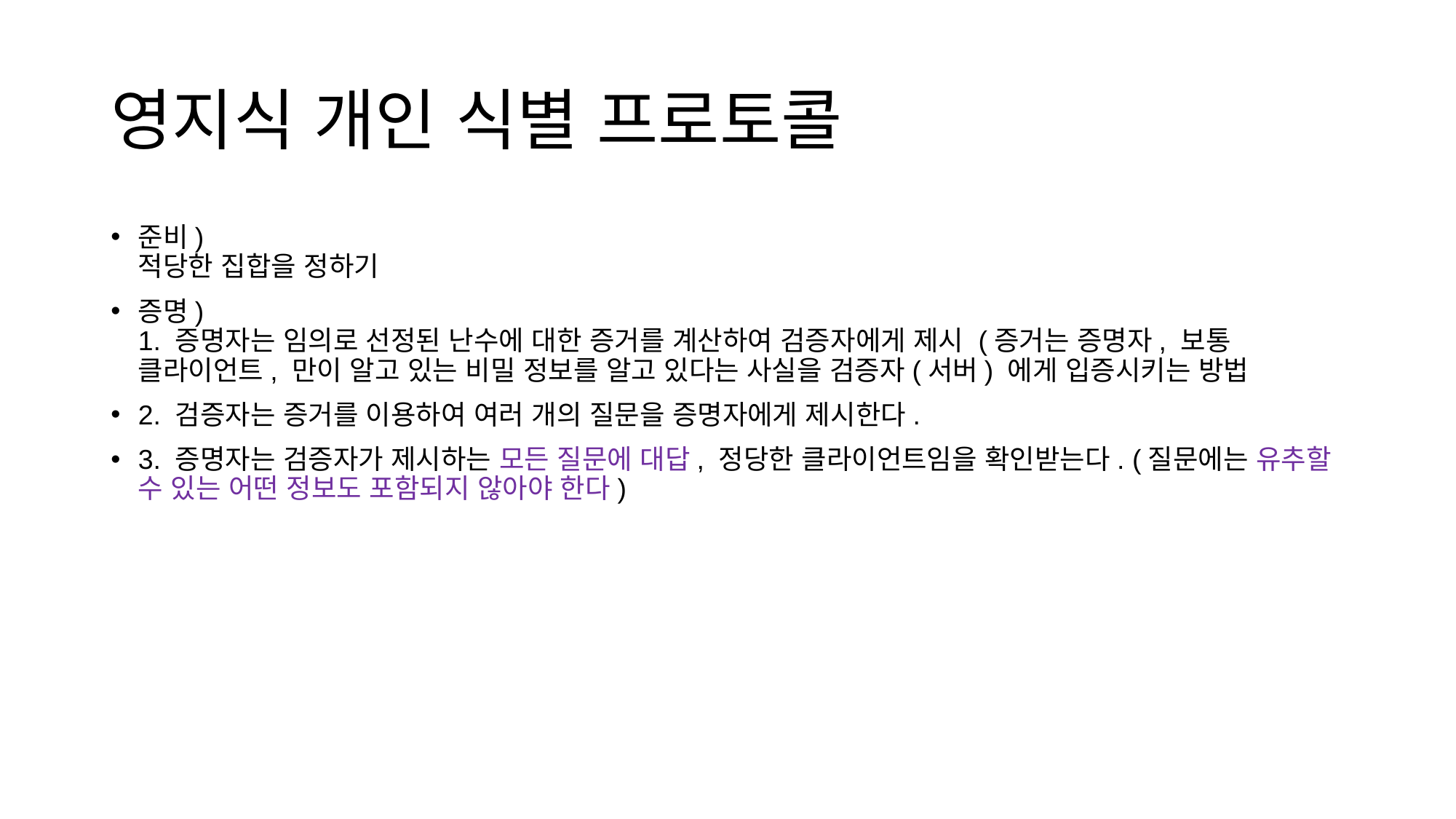

# 영지식 개인 식별 프로토콜
준비)
적당한 집합을 정하기
증명)
1. 증명자는 임의로 선정된 난수에 대한 증거를 계산하여 검증자에게 제시 (증거는 증명자, 보통 클라이언트, 만이 알고 있는 비밀 정보를 알고 있다는 사실을 검증자(서버) 에게 입증시키는 방법
2. 검증자는 증거를 이용하여 여러 개의 질문을 증명자에게 제시한다.
3. 증명자는 검증자가 제시하는 모든 질문에 대답, 정당한 클라이언트임을 확인받는다. (질문에는 유추할 수 있는 어떤 정보도 포함되지 않아야 한다)